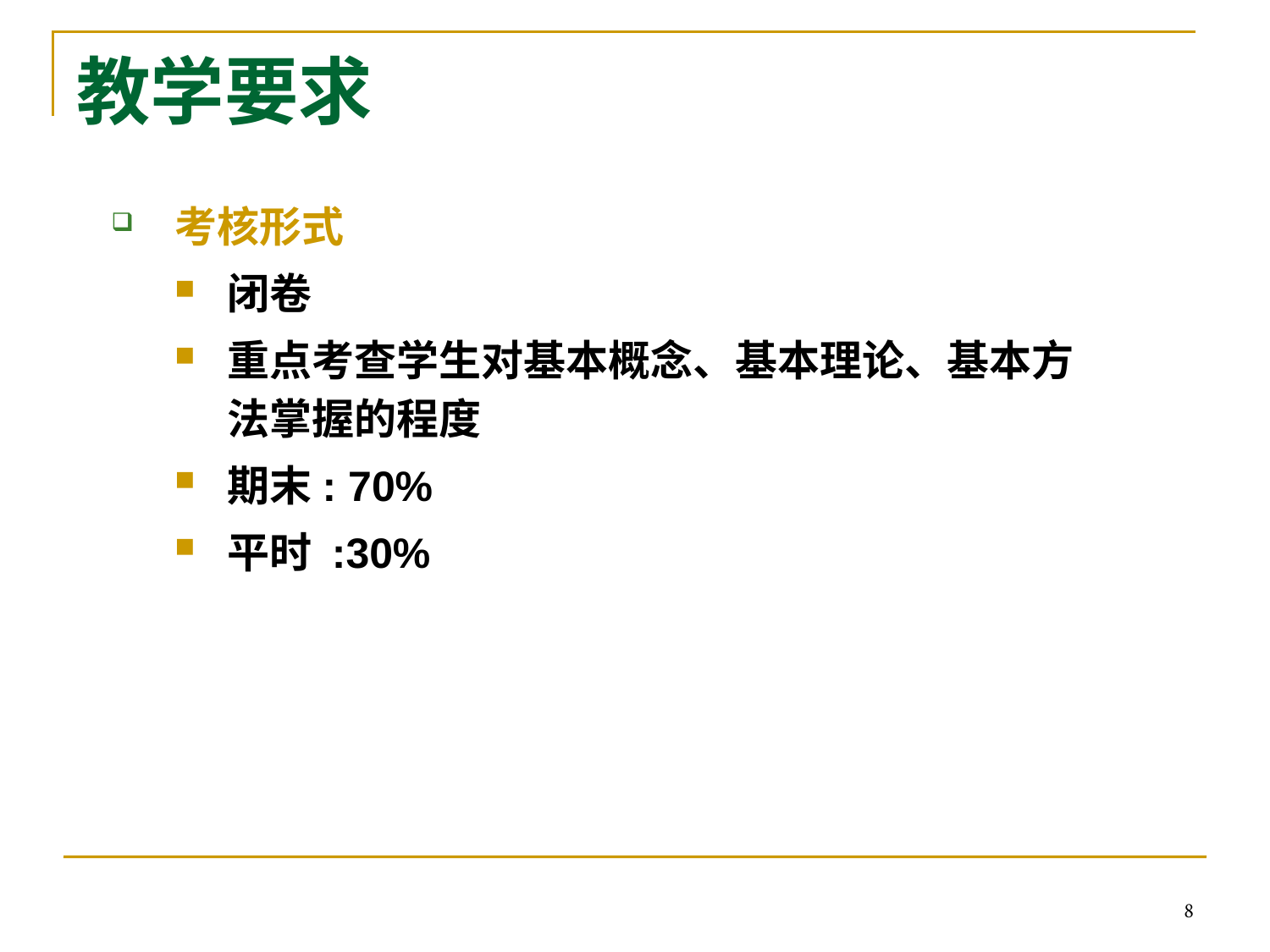

# 教学要求
考核形式
闭卷
重点考查学生对基本概念、基本理论、基本方法掌握的程度
期末: 70%
平时 :30%

8